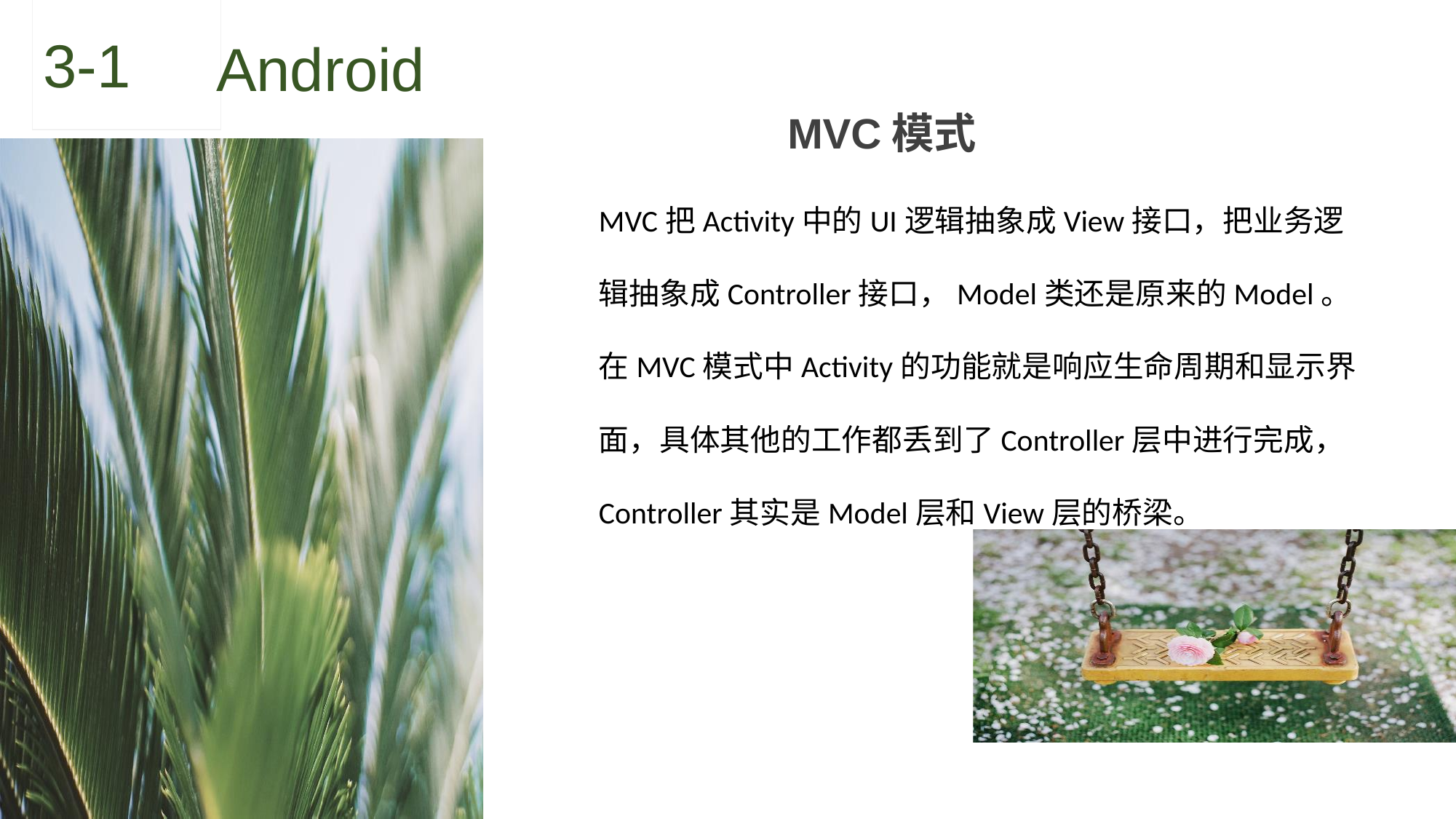

3-1
Android
MVC模式

MVC把Activity中的UI逻辑抽象成View接口，把业务逻辑抽象成Controller接口，Model类还是原来的Model。 
在MVC模式中Activity的功能就是响应生命周期和显示界面，具体其他的工作都丢到了Controller层中进行完成， Controller其实是Model层和View层的桥梁。